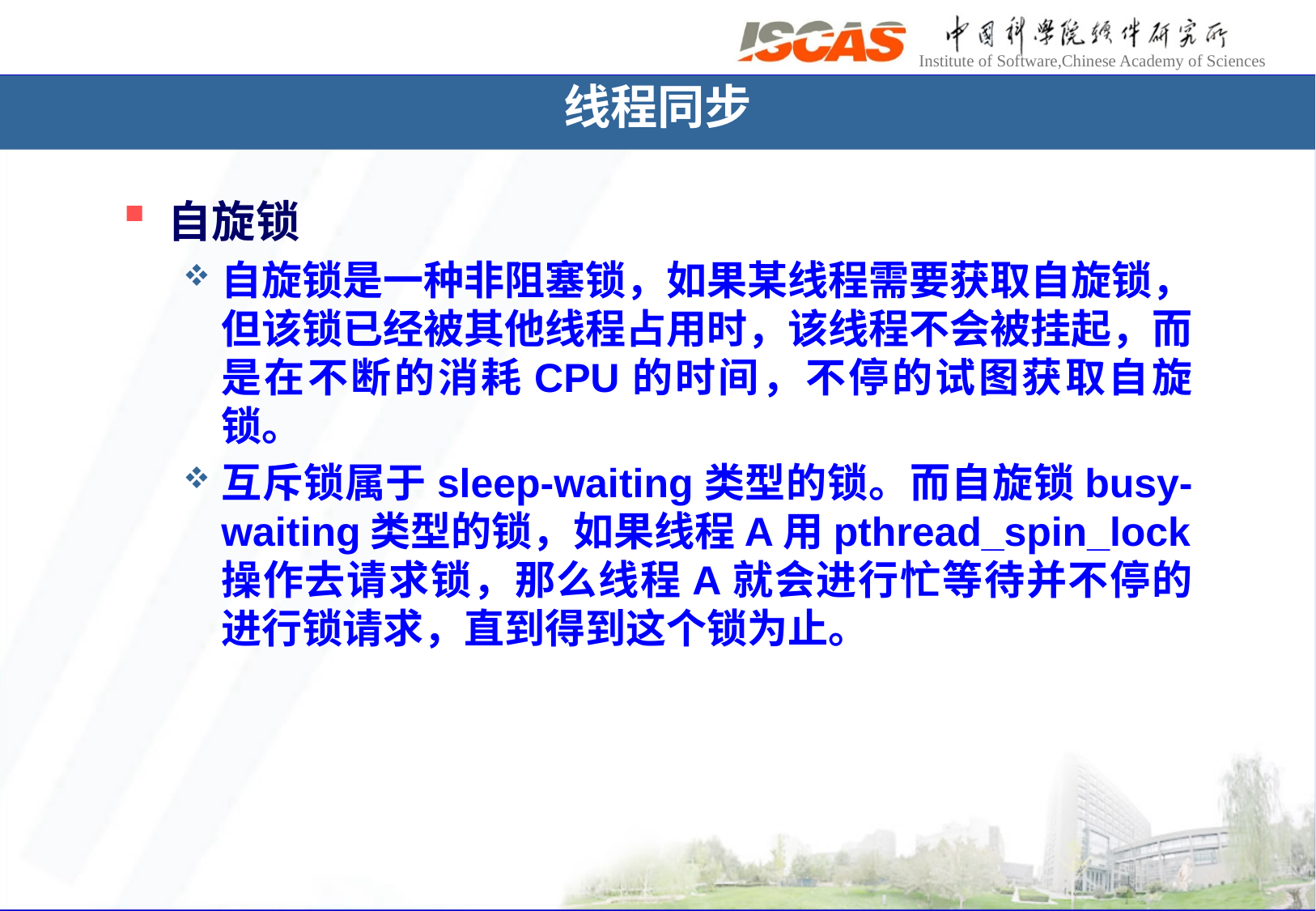

# 线程同步
自旋锁
自旋锁是一种非阻塞锁，如果某线程需要获取自旋锁，但该锁已经被其他线程占用时，该线程不会被挂起，而是在不断的消耗CPU的时间，不停的试图获取自旋锁。
互斥锁属于sleep-waiting类型的锁。而自旋锁busy-waiting类型的锁，如果线程A用pthread_spin_lock操作去请求锁，那么线程A就会进行忙等待并不停的进行锁请求，直到得到这个锁为止。